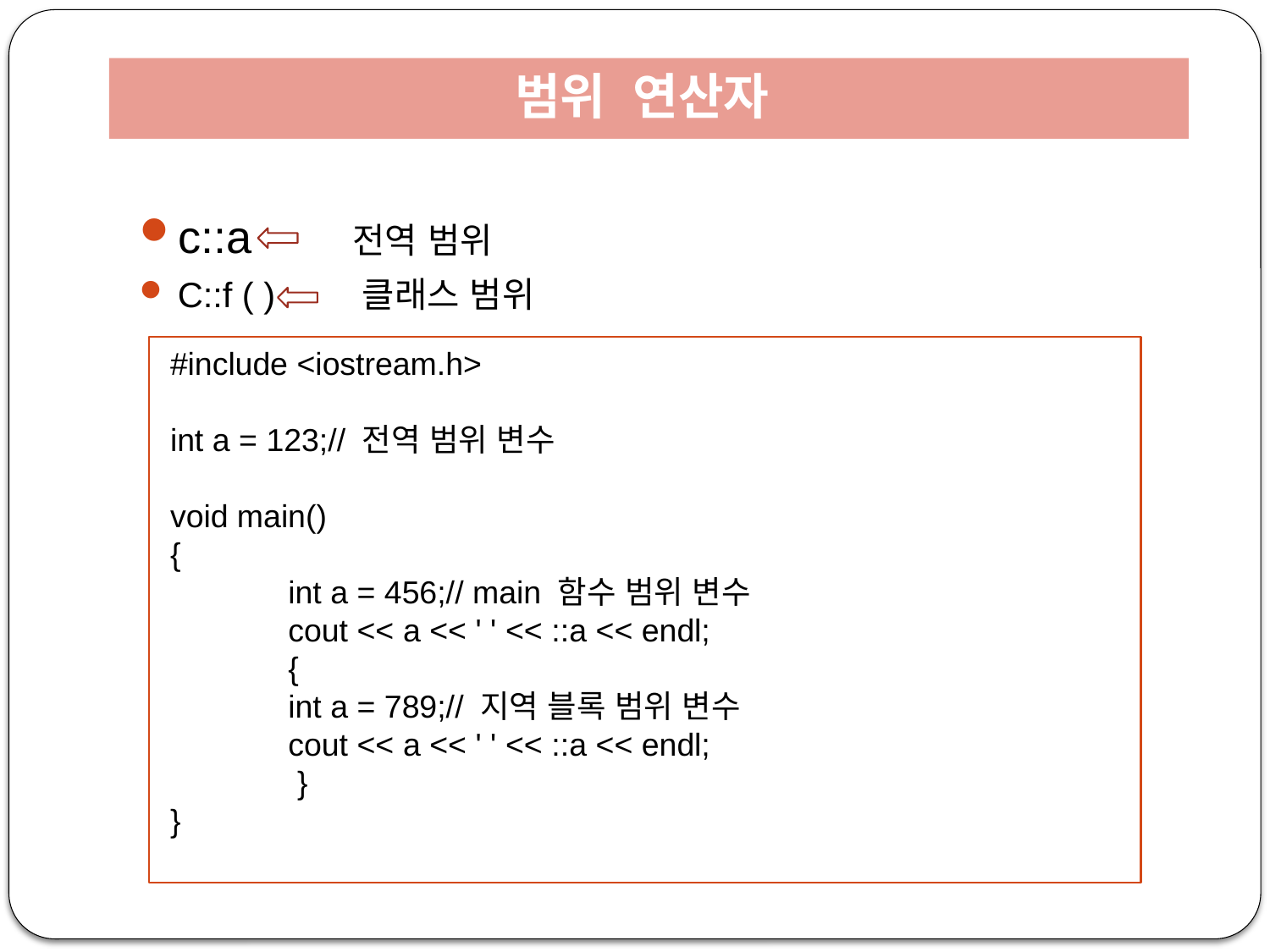

# 범위  연산자
c::a       전역 범위
C::f ( )        클래스 범위

 #include <iostream.h>

 int a = 123;// 전역 범위 변수

 void main()
 {
 	int a = 456;// main 함수 범위 변수
 	cout << a << ' ' << ::a << endl;
 	{
 	int a = 789;// 지역 블록 범위 변수
 	cout << a << ' ' << ::a << endl;
	 }
 }